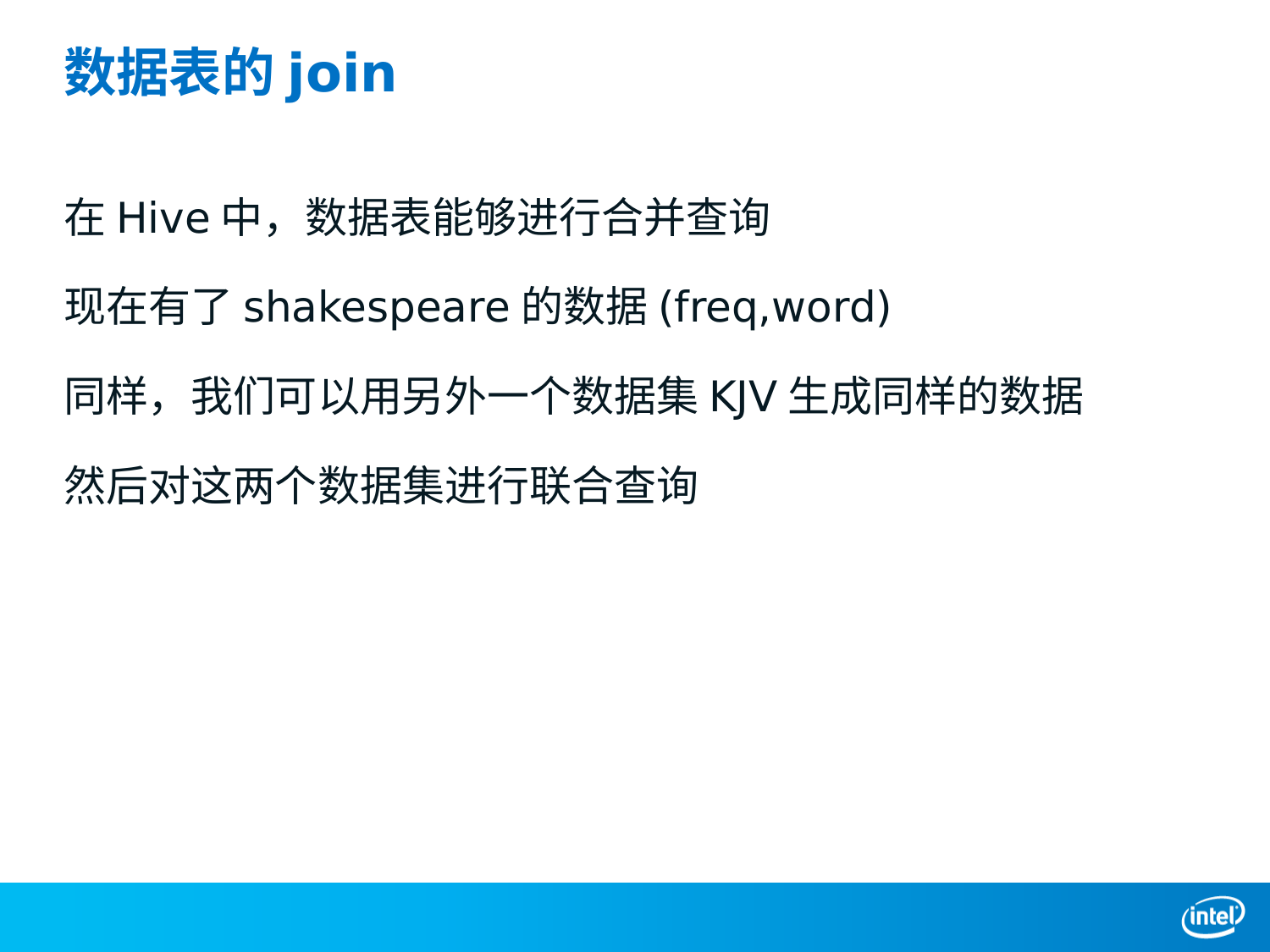

# 数据表的join
在Hive中，数据表能够进行合并查询
现在有了shakespeare的数据(freq,word)
同样，我们可以用另外一个数据集KJV生成同样的数据
然后对这两个数据集进行联合查询